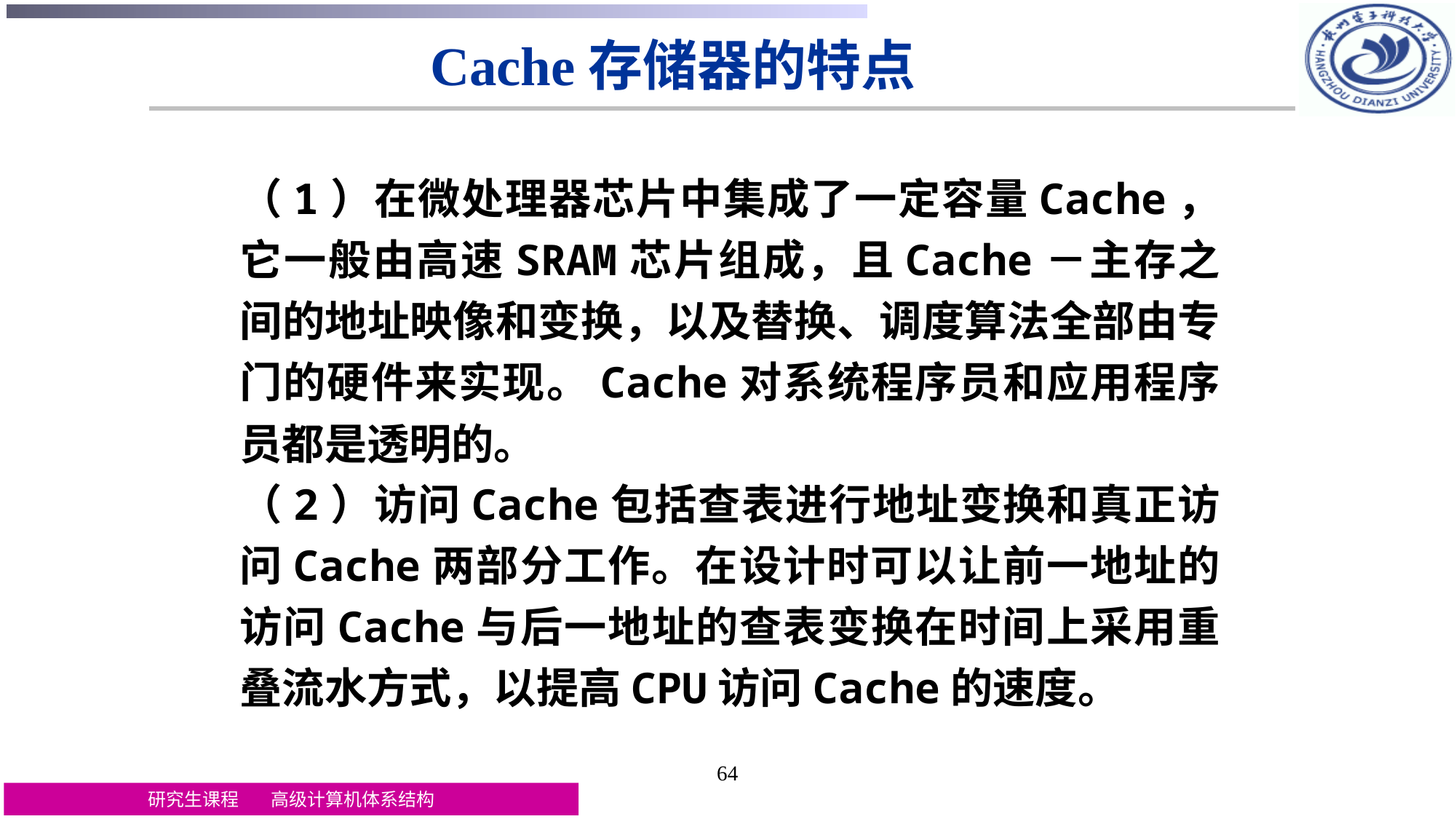

Cache存储器的特点
（1）在微处理器芯片中集成了一定容量Cache，它一般由高速SRAM芯片组成，且Cache－主存之间的地址映像和变换，以及替换、调度算法全部由专门的硬件来实现。Cache对系统程序员和应用程序员都是透明的。
（2）访问Cache包括查表进行地址变换和真正访问Cache两部分工作。在设计时可以让前一地址的访问Cache与后一地址的查表变换在时间上采用重叠流水方式，以提高CPU访问Cache的速度。
64